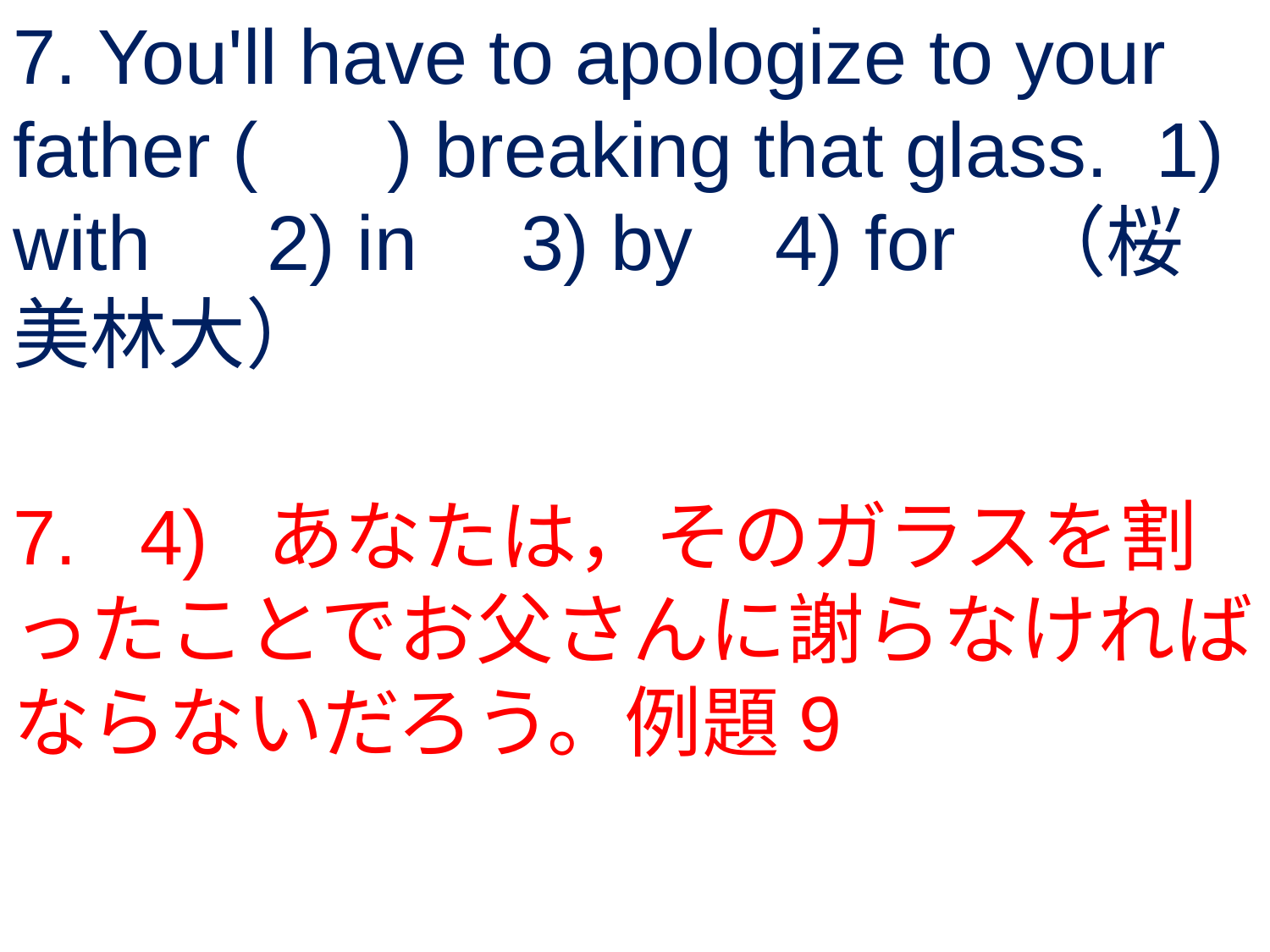

# 7. You'll have to apologize to your father (      ) breaking that glass.	1) with	2) in	3) by	4) for	（桜美林大）
7.	4) 	あなたは，そのガラスを割ったことでお父さんに謝らなければならないだろう。例題9